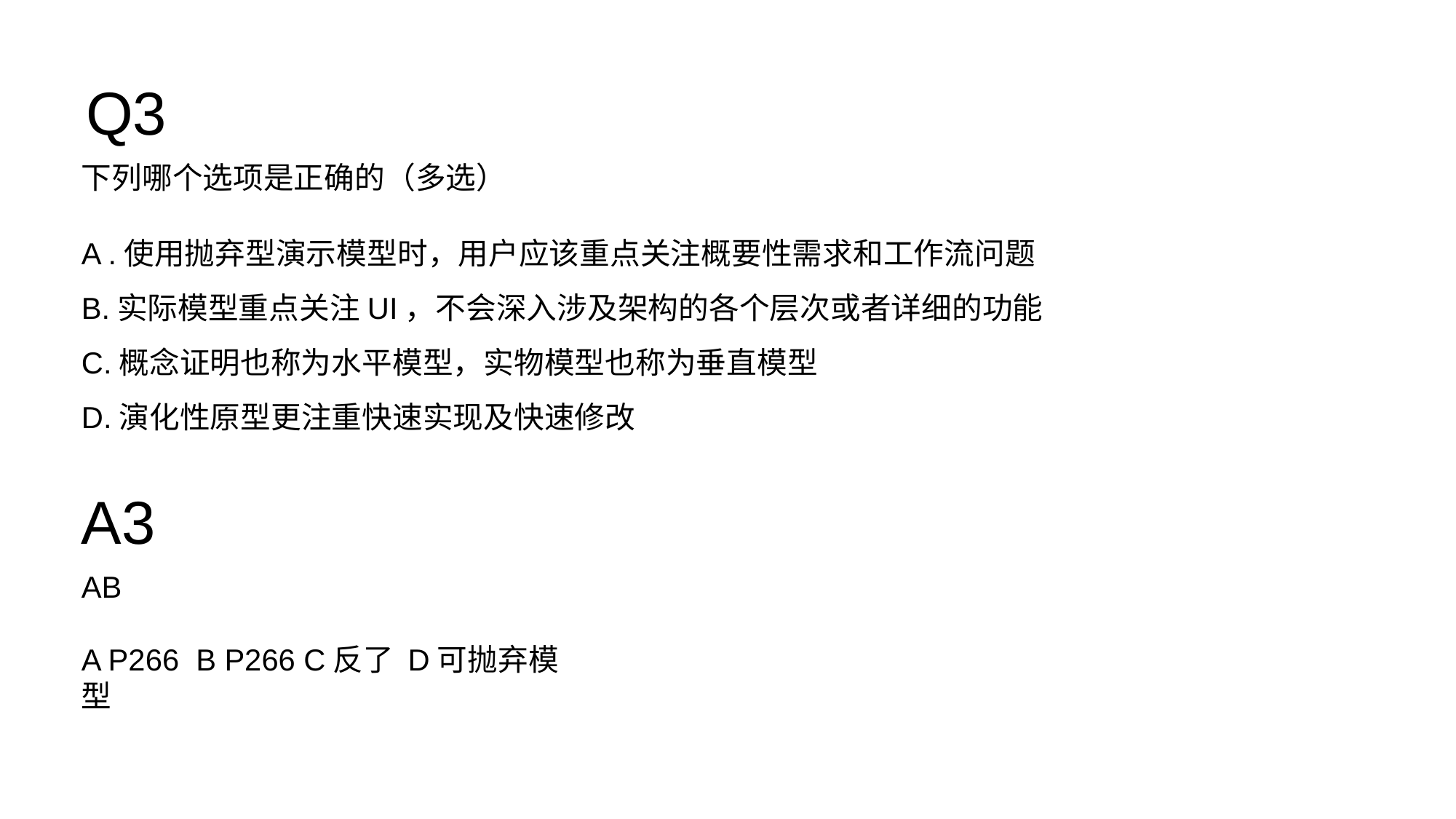

Q3
下列哪个选项是正确的（多选）
A .使用抛弃型演示模型时，用户应该重点关注概要性需求和工作流问题
B.实际模型重点关注UI，不会深入涉及架构的各个层次或者详细的功能
C.概念证明也称为水平模型，实物模型也称为垂直模型
D.演化性原型更注重快速实现及快速修改
A3
AB

A P266  B P266 C反了 D可抛弃模型